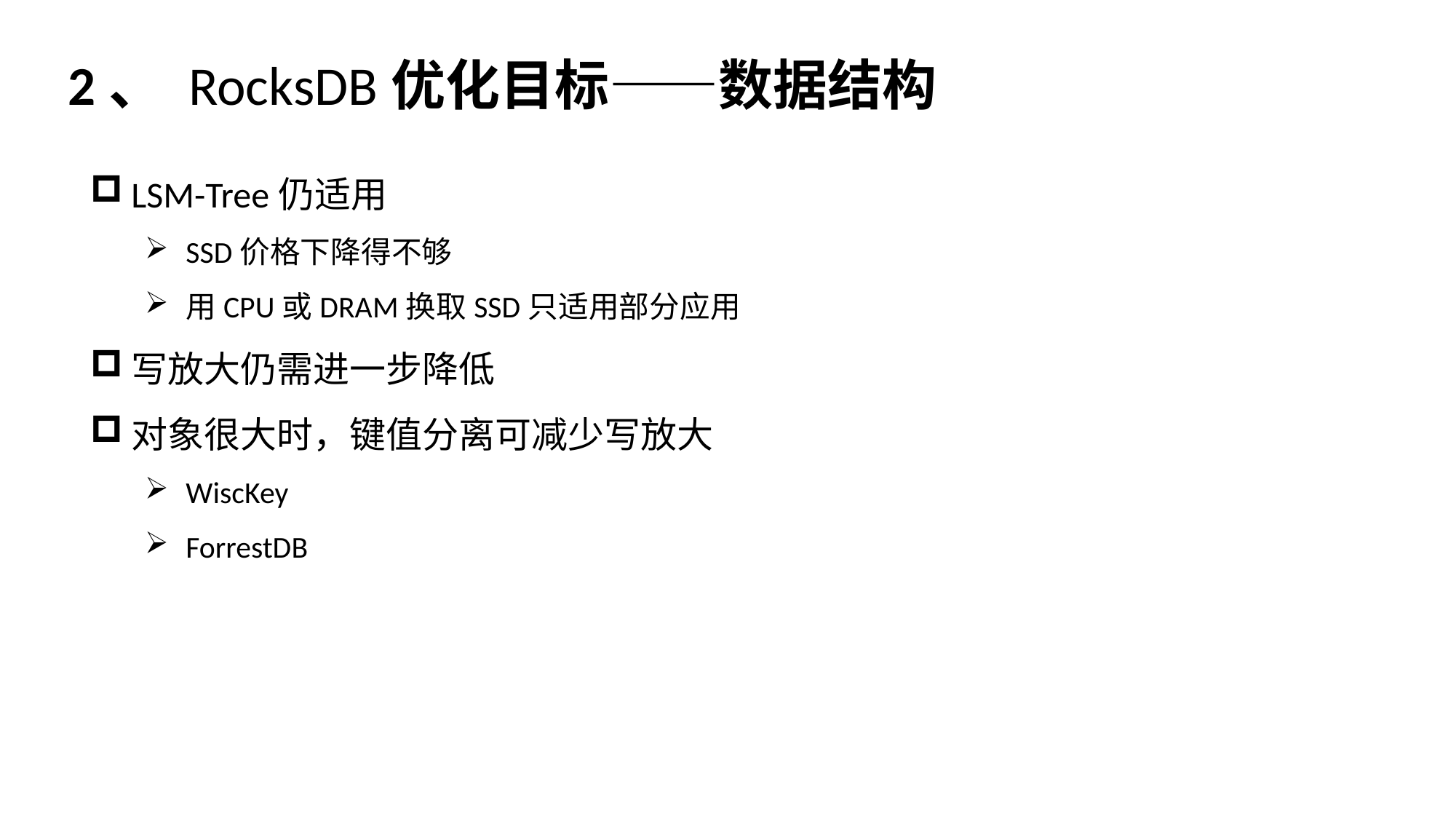

2、 RocksDB优化目标——数据结构
LSM-Tree仍适用
SSD价格下降得不够
用CPU或DRAM换取SSD只适用部分应用
写放大仍需进一步降低
对象很大时，键值分离可减少写放大
WiscKey
ForrestDB